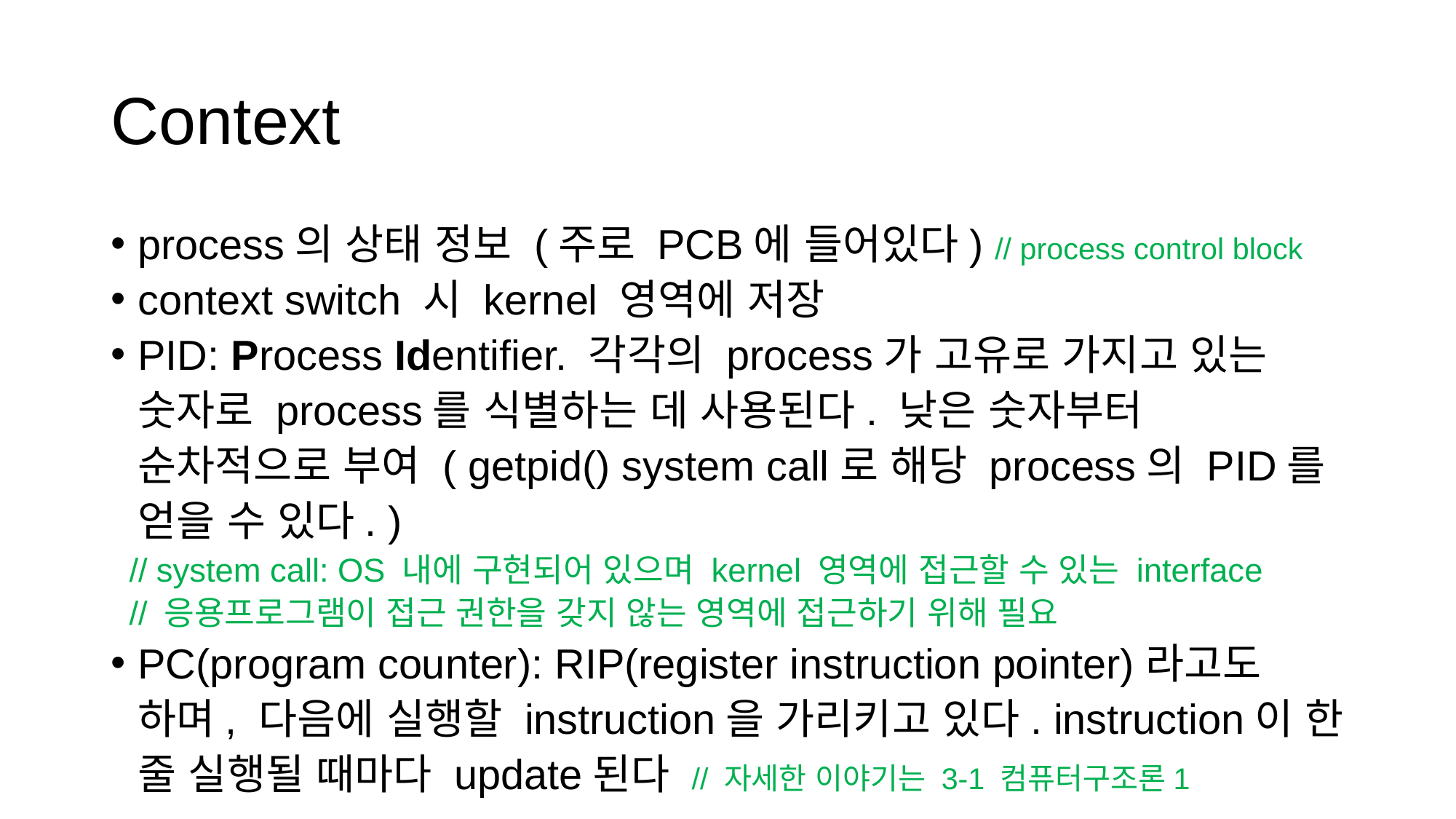

# Context
process의 상태 정보 (주로 PCB에 들어있다) // process control block
context switch 시 kernel 영역에 저장
PID: Process Identifier. 각각의 process가 고유로 가지고 있는 숫자로 process를 식별하는 데 사용된다. 낮은 숫자부터 순차적으로 부여 ( getpid() system call로 해당 process의 PID를 얻을 수 있다. )
  // system call: OS 내에 구현되어 있으며 kernel 영역에 접근할 수 있는 interface
  // 응용프로그램이 접근 권한을 갖지 않는 영역에 접근하기 위해 필요
PC(program counter): RIP(register instruction pointer)라고도 하며, 다음에 실행할 instruction을 가리키고 있다. instruction이 한 줄 실행될 때마다 update된다 // 자세한 이야기는 3-1 컴퓨터구조론1